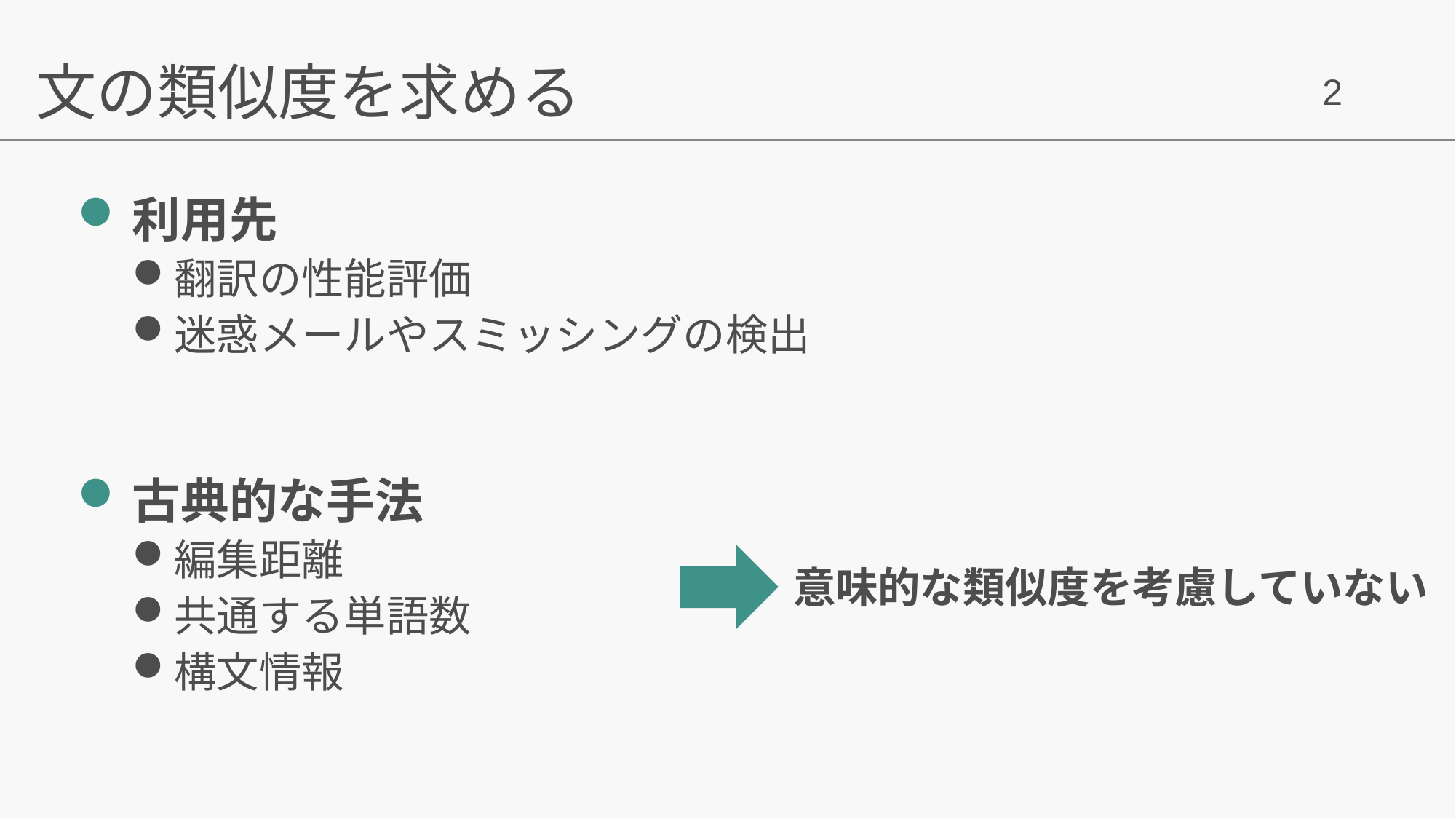

文の類似度を求める
利用先
翻訳の性能評価
迷惑メールやスミッシングの検出

古典的な手法
編集距離
共通する単語数
構文情報

意味的な類似度を考慮していない